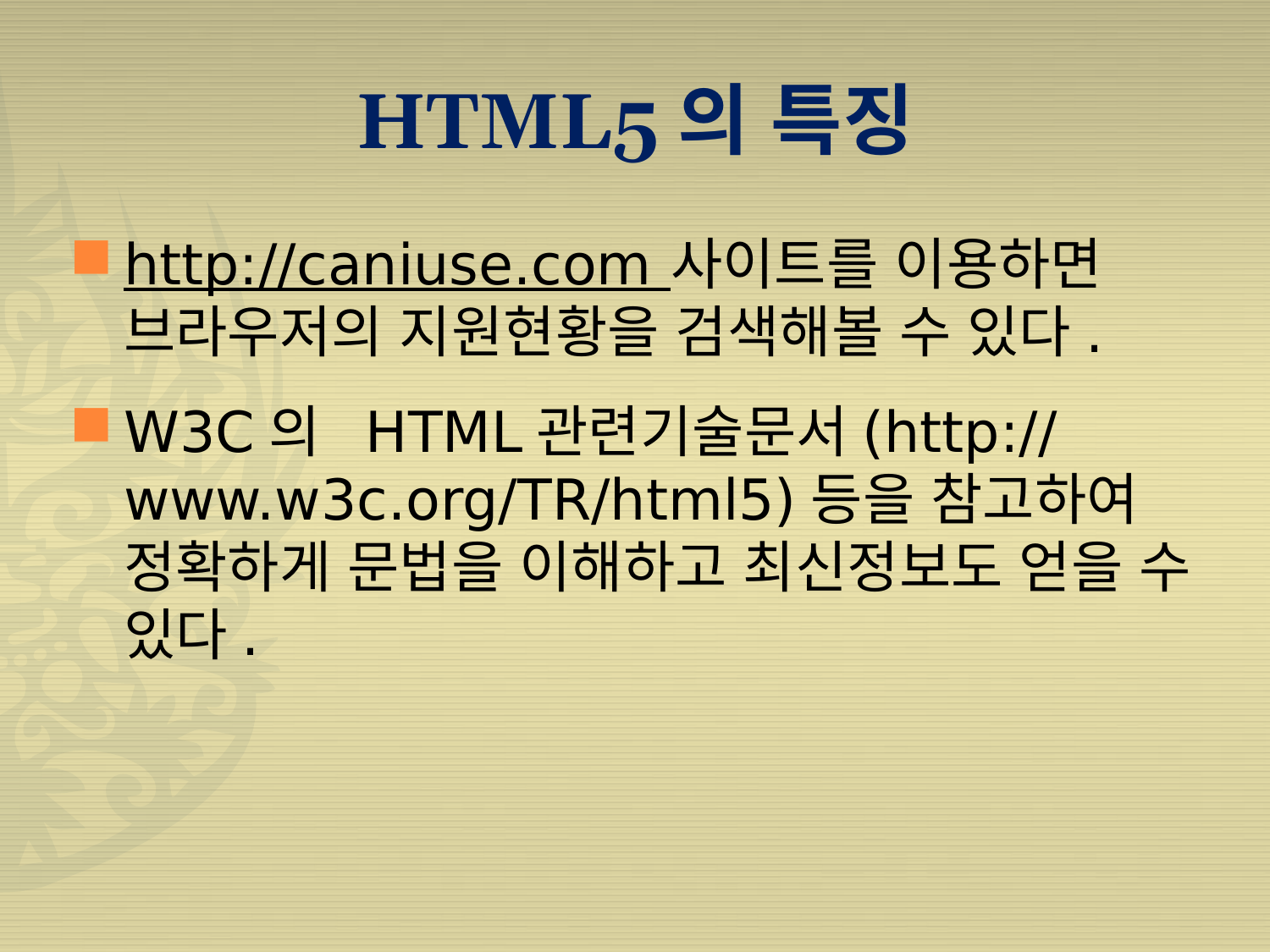

# HTML5의 특징
http://caniuse.com 사이트를 이용하면 브라우저의 지원현황을 검색해볼 수 있다.
W3C의  HTML관련기술문서(http://www.w3c.org/TR/html5)등을 참고하여 정확하게 문법을 이해하고 최신정보도 얻을 수 있다.